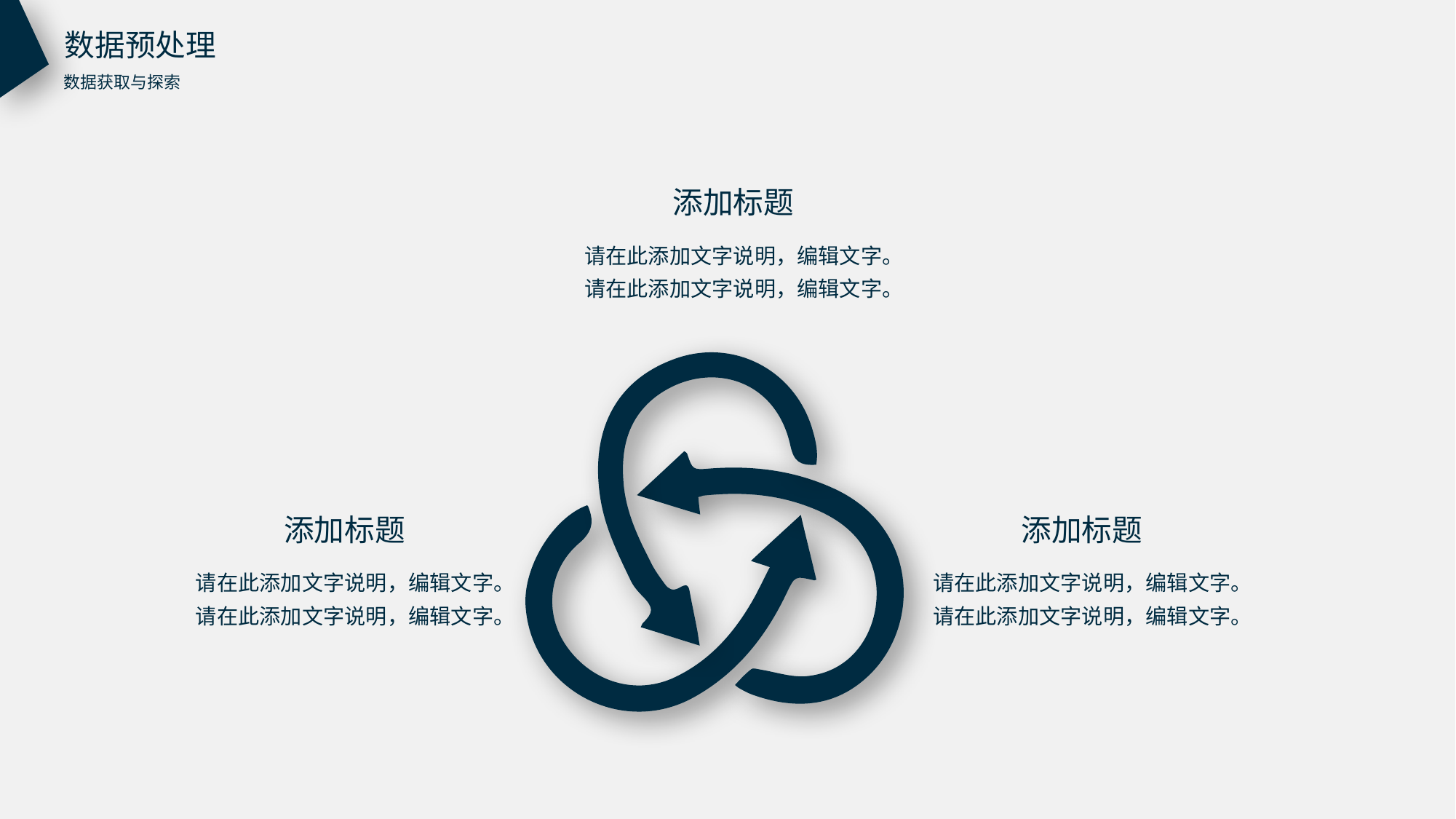

数据预处理
数据获取与探索
添加标题
请在此添加文字说明，编辑文字。请在此添加文字说明，编辑文字。

添加标题

添加标题
请在此添加文字说明，编辑文字。请在此添加文字说明，编辑文字。
请在此添加文字说明，编辑文字。请在此添加文字说明，编辑文字。